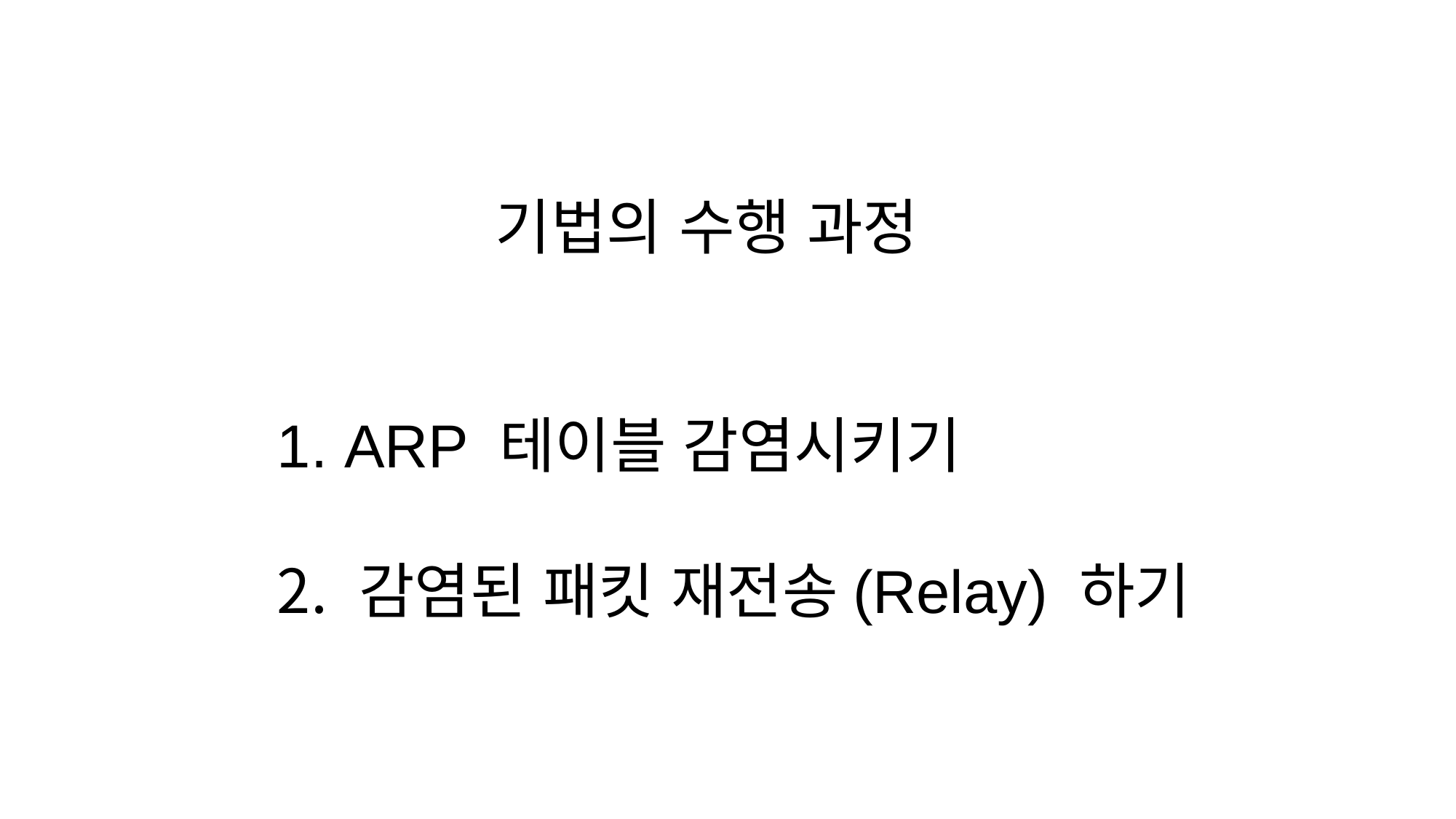

기법의 수행 과정

 ARP 테이블 감염시키기

 감염된 패킷 재전송(Relay) 하기